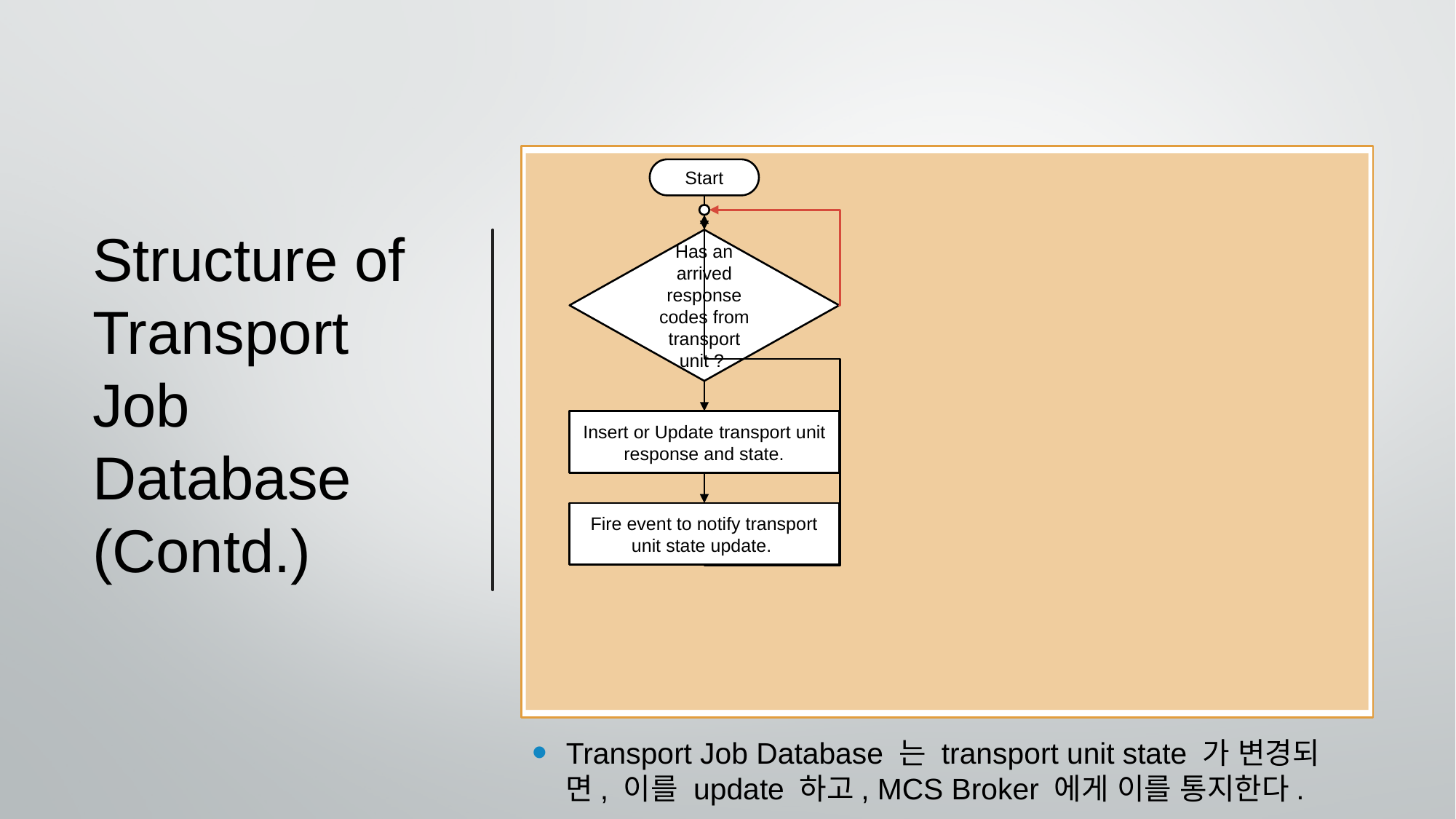

# Structure of Transport Job Database (Contd.)

Start

Has an arrived response codes from transport unit ?
Insert or Update transport unit response and state.
Fire event to notify transport unit state update.
Transport Job Database 는 transport unit state 가 변경되면, 이를 update 하고, MCS Broker 에게 이를 통지한다.